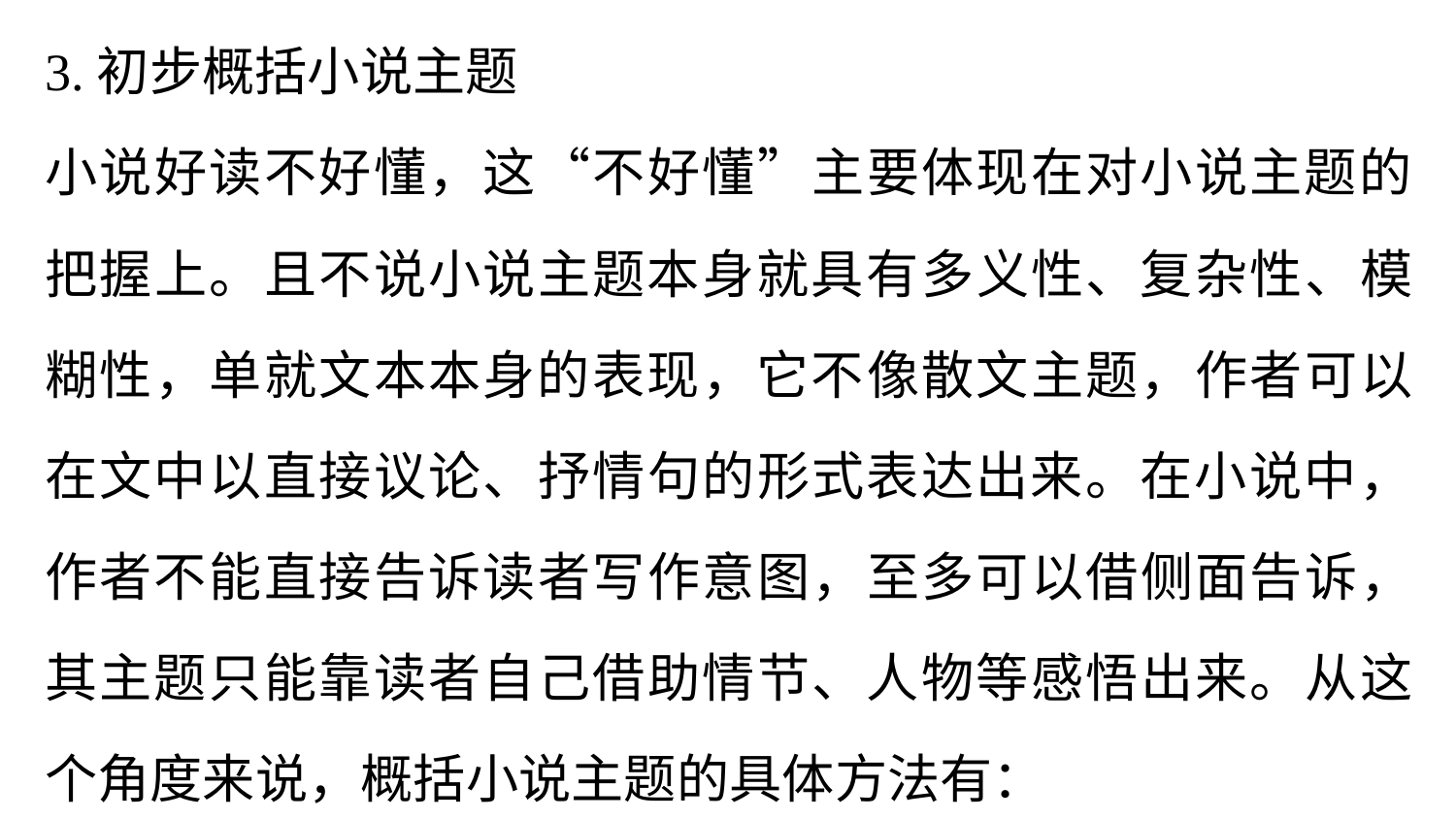

3.初步概括小说主题
小说好读不好懂，这“不好懂”主要体现在对小说主题的把握上。且不说小说主题本身就具有多义性、复杂性、模糊性，单就文本本身的表现，它不像散文主题，作者可以在文中以直接议论、抒情句的形式表达出来。在小说中，作者不能直接告诉读者写作意图，至多可以借侧面告诉，其主题只能靠读者自己借助情节、人物等感悟出来。从这个角度来说，概括小说主题的具体方法有：